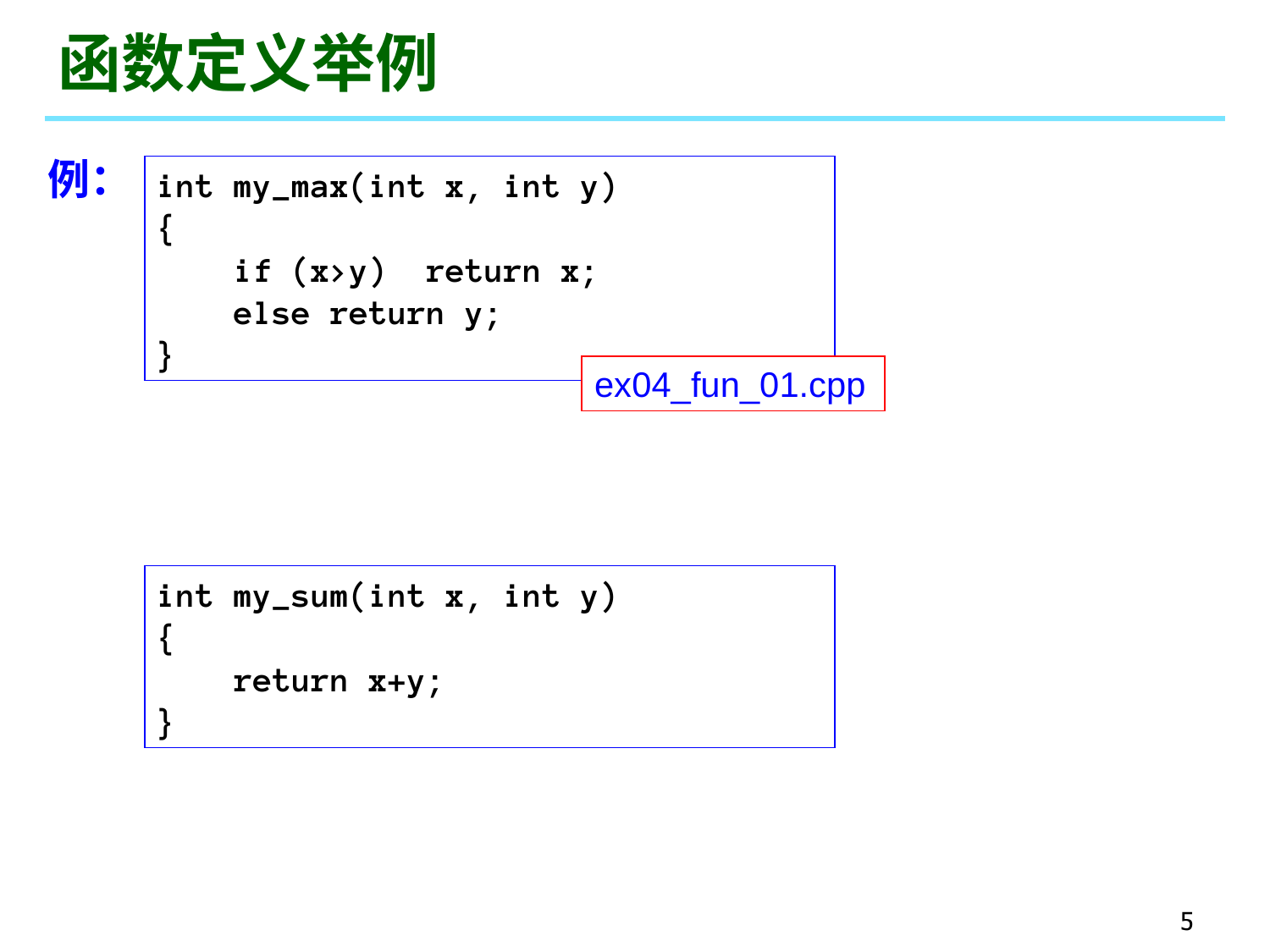

# 函数定义举例
例：
int my_max(int x, int y)
{
    if (x>y)  return x;
    else return y;
}
ex04_fun_01.cpp
int my_sum(int x, int y)
{
    return x+y;
}
5